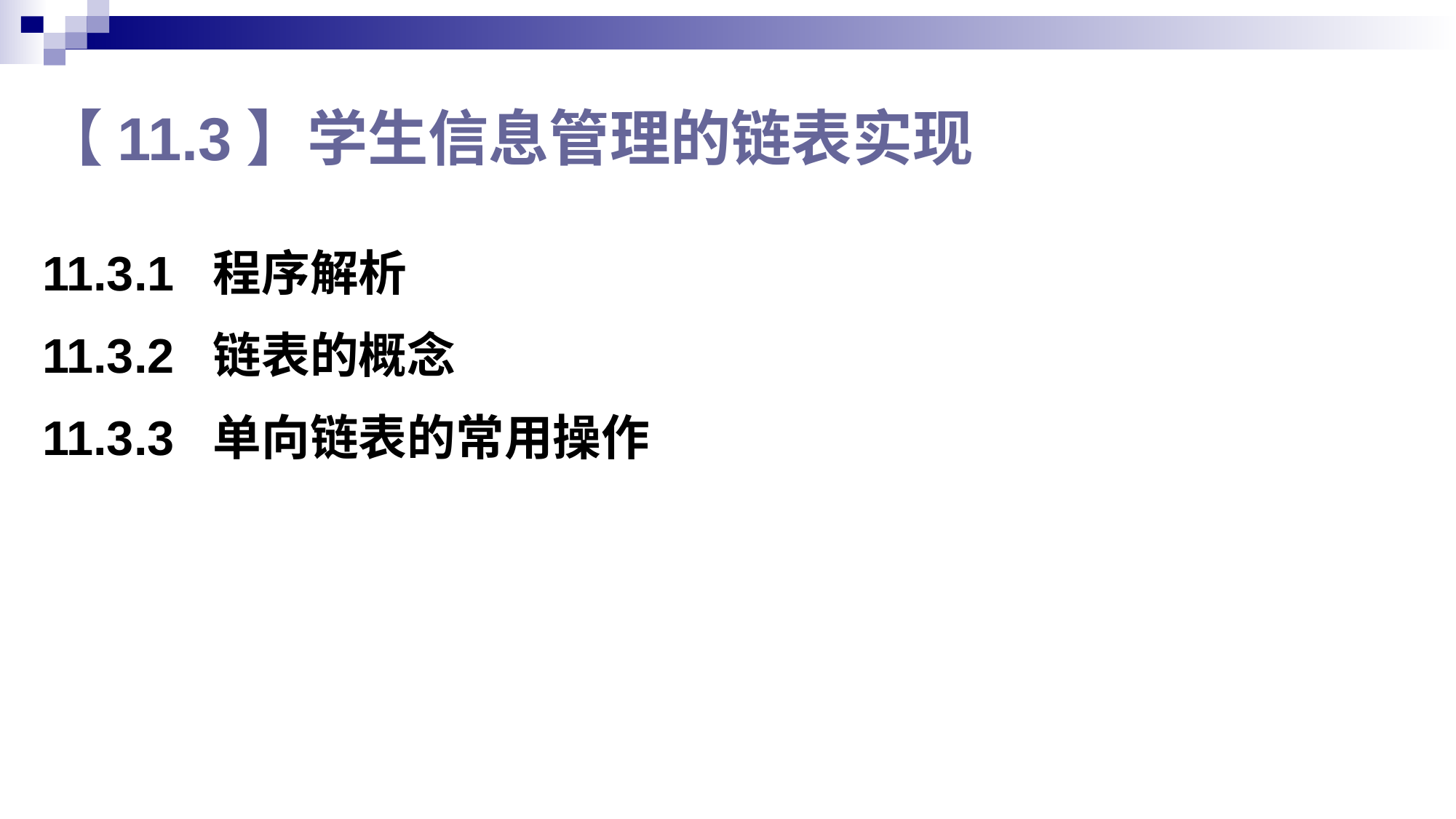

# 【11.3】学生信息管理的链表实现
11.3.1  程序解析
11.3.2  链表的概念
11.3.3  单向链表的常用操作